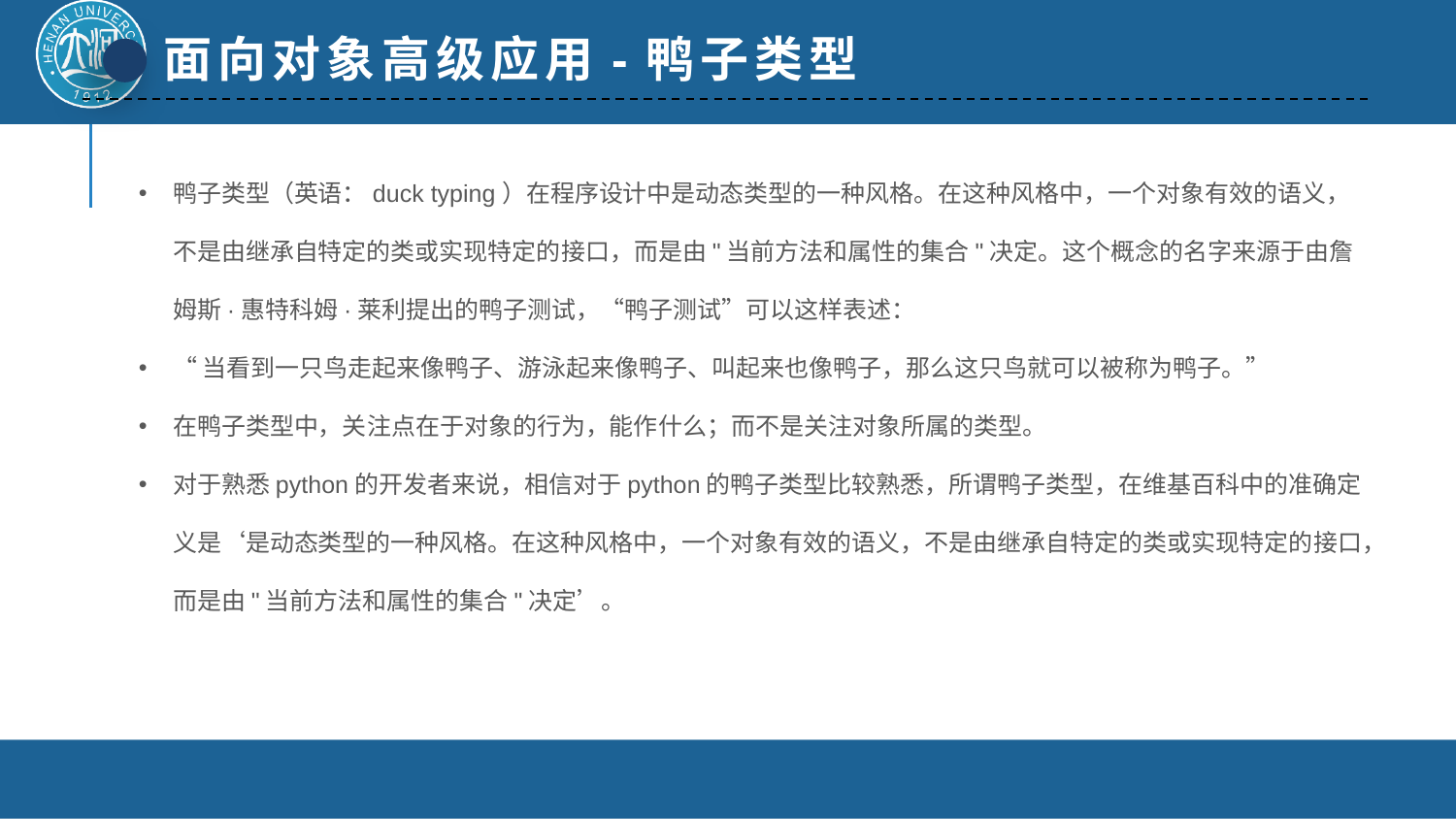

面向对象高级应用-鸭子类型

鸭子类型（英语：duck typing）在程序设计中是动态类型的一种风格。在这种风格中，一个对象有效的语义，不是由继承自特定的类或实现特定的接口，而是由"当前方法和属性的集合"决定。这个概念的名字来源于由詹姆斯·惠特科姆·莱利提出的鸭子测试，“鸭子测试”可以这样表述：
“当看到一只鸟走起来像鸭子、游泳起来像鸭子、叫起来也像鸭子，那么这只鸟就可以被称为鸭子。”
在鸭子类型中，关注点在于对象的行为，能作什么；而不是关注对象所属的类型。
对于熟悉python的开发者来说，相信对于python的鸭子类型比较熟悉，所谓鸭子类型，在维基百科中的准确定义是‘是动态类型的一种风格。在这种风格中，一个对象有效的语义，不是由继承自特定的类或实现特定的接口，而是由"当前方法和属性的集合"决定’。